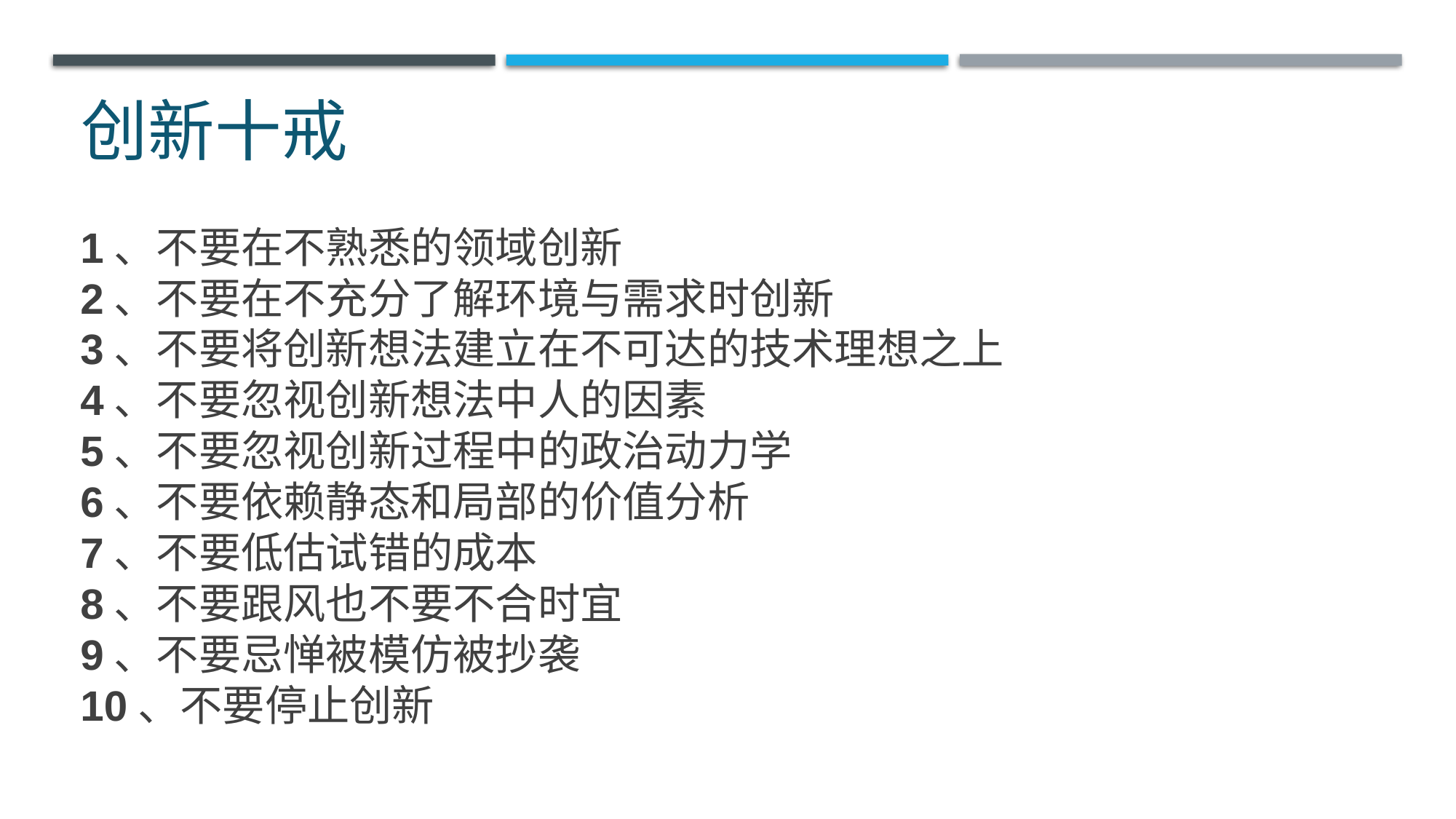

创新十戒
# 1、不要在不熟悉的领域创新 2、不要在不充分了解环境与需求时创新 3、不要将创新想法建立在不可达的技术理想之上 4、不要忽视创新想法中人的因素 5、不要忽视创新过程中的政治动力学 6、不要依赖静态和局部的价值分析 7、不要低估试错的成本 8、不要跟风也不要不合时宜 9、不要忌惮被模仿被抄袭 10、不要停止创新